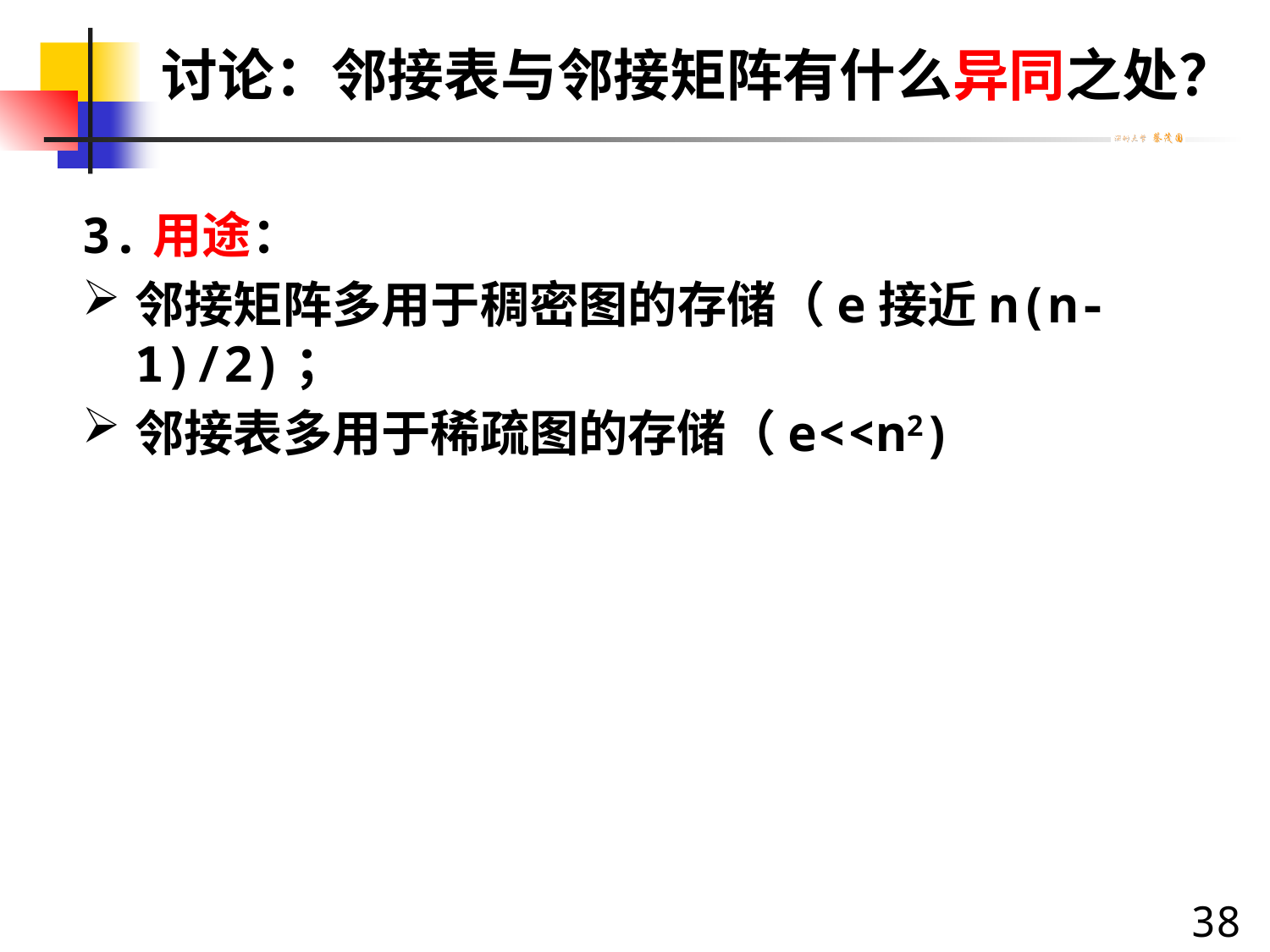

# 讨论：邻接表与邻接矩阵有什么异同之处？
3.用途：
邻接矩阵多用于稠密图的存储（e接近n(n-1)/2)；
邻接表多用于稀疏图的存储（e<<n2)
38